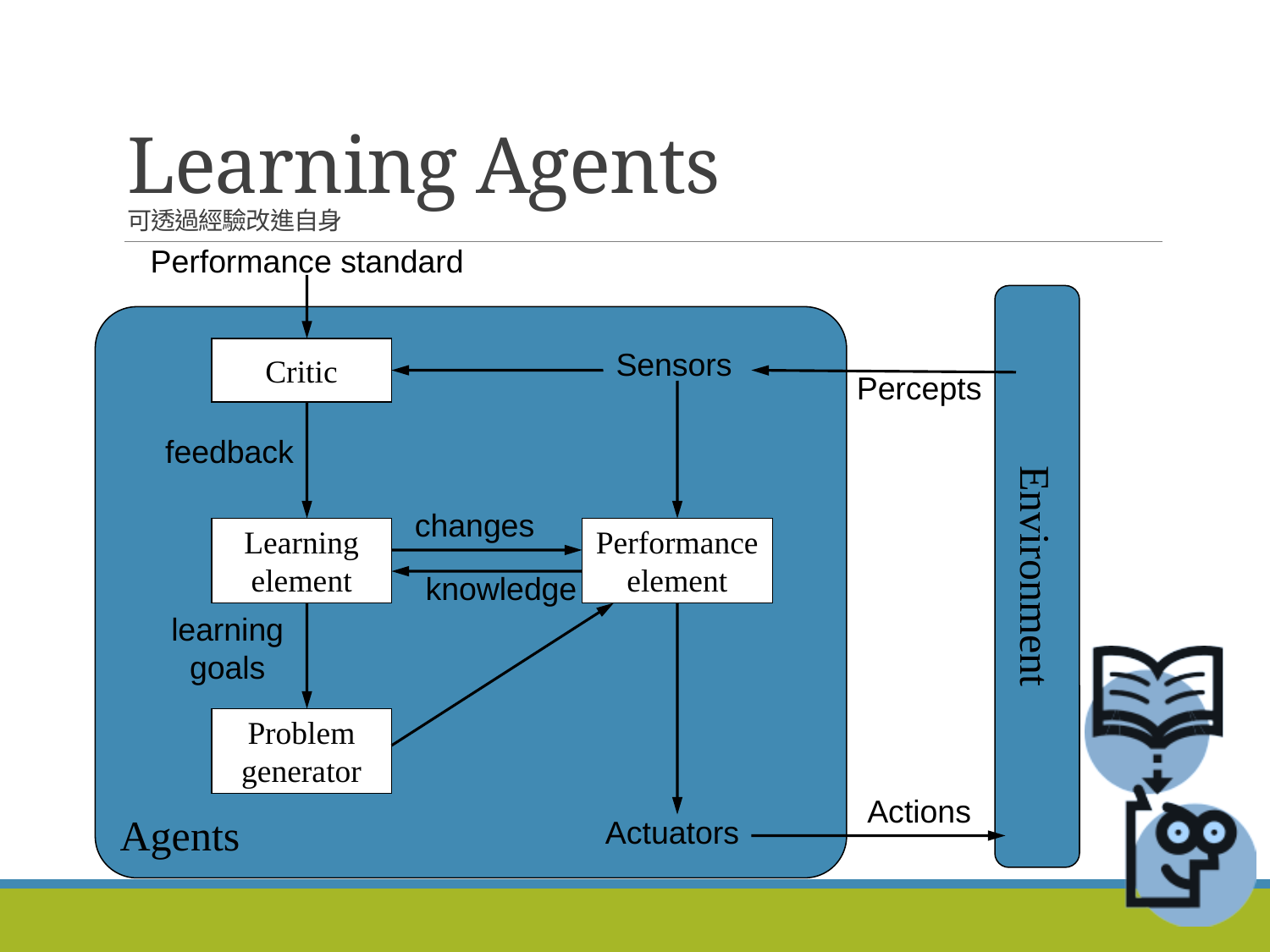

# Learning Agents 可透過經驗改進自身
Performance standard

Environment
Agents
Critic
Sensors
Percepts

feedback
changes
Learning element
Performance element

knowledge

learning goals

Problem generator
Actions
Actuators